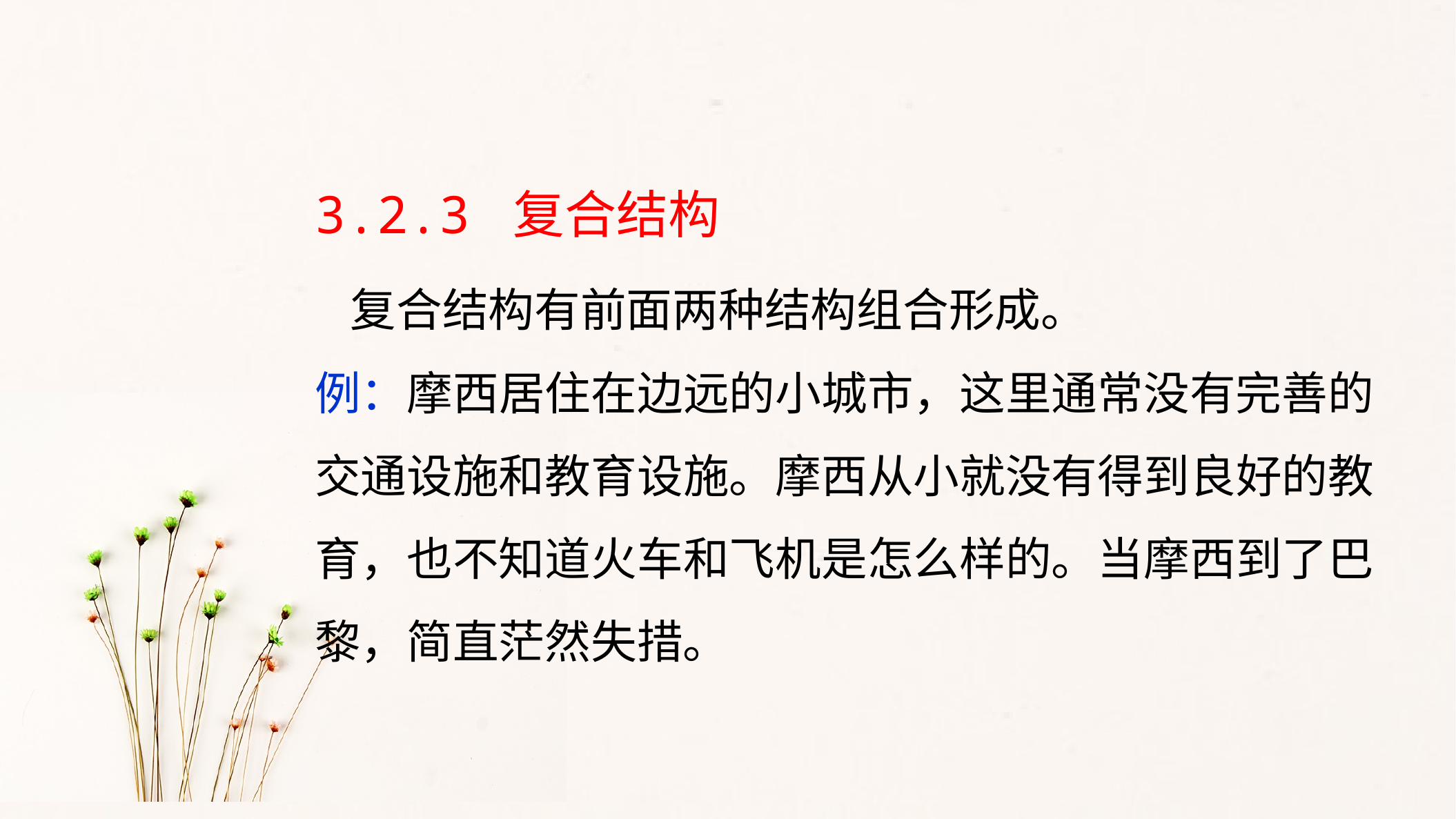

3.2.3 复合结构
  复合结构有前面两种结构组合形成。
例：摩西居住在边远的小城市，这里通常没有完善的交通设施和教育设施。摩西从小就没有得到良好的教育，也不知道火车和飞机是怎么样的。当摩西到了巴黎，简直茫然失措。